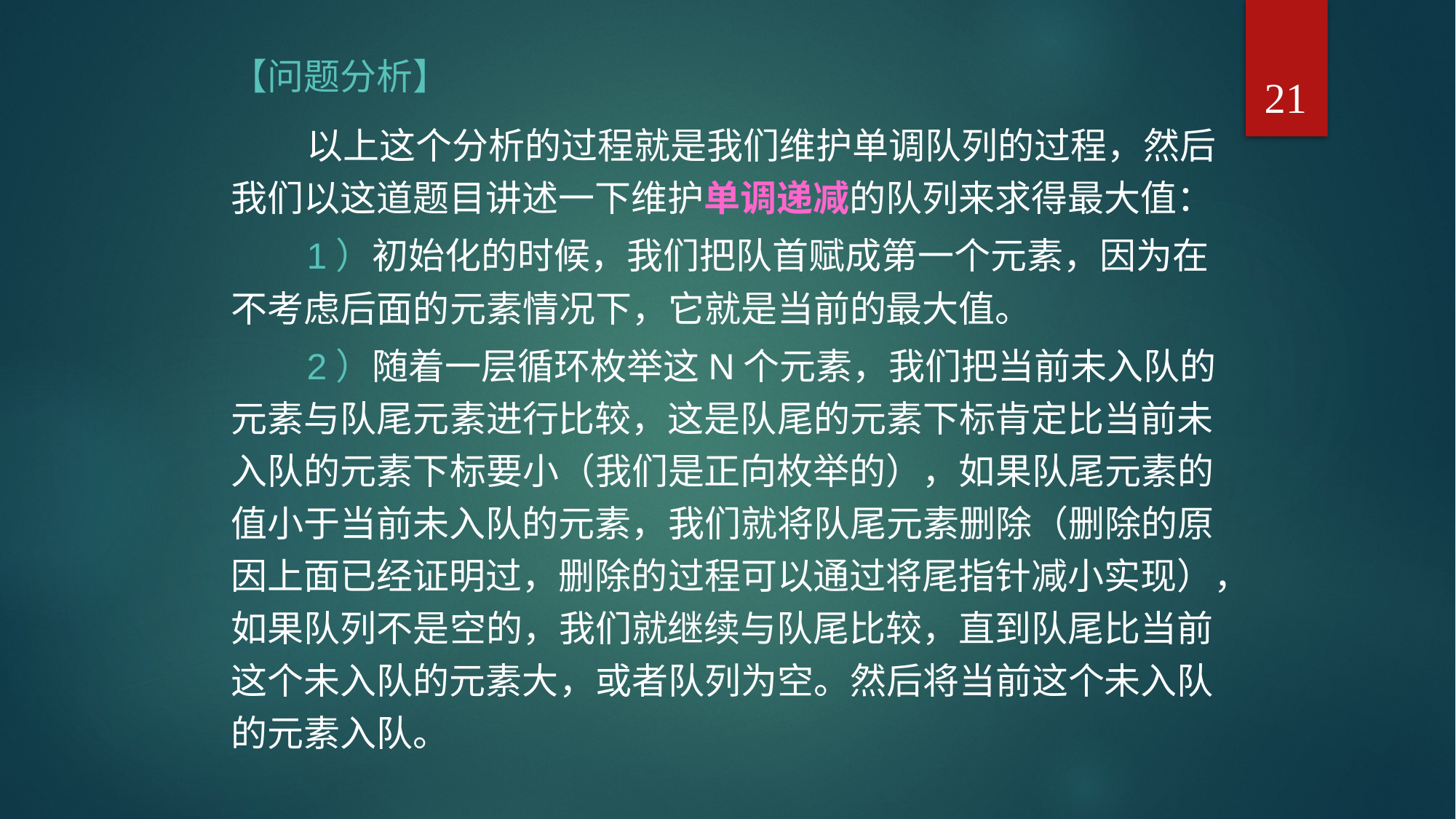

21
【问题分析】
以上这个分析的过程就是我们维护单调队列的过程，然后我们以这道题目讲述一下维护单调递减的队列来求得最大值：
1）初始化的时候，我们把队首赋成第一个元素，因为在不考虑后面的元素情况下，它就是当前的最大值。
2）随着一层循环枚举这N个元素，我们把当前未入队的元素与队尾元素进行比较，这是队尾的元素下标肯定比当前未入队的元素下标要小（我们是正向枚举的），如果队尾元素的值小于当前未入队的元素，我们就将队尾元素删除（删除的原因上面已经证明过，删除的过程可以通过将尾指针减小实现），如果队列不是空的，我们就继续与队尾比较，直到队尾比当前这个未入队的元素大，或者队列为空。然后将当前这个未入队的元素入队。